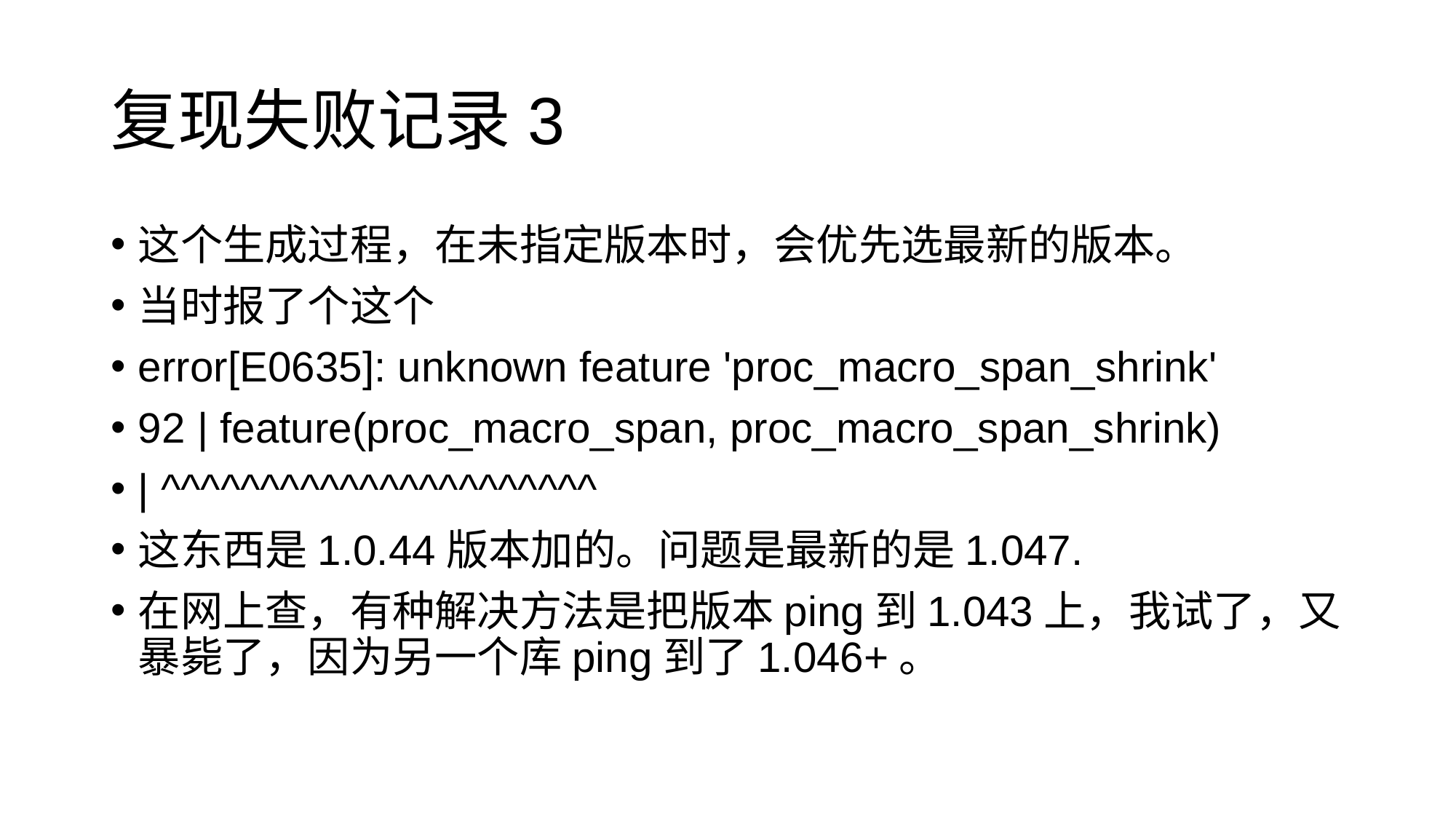

# 复现失败记录3
这个生成过程，在未指定版本时，会优先选最新的版本。
当时报了个这个
error[E0635]: unknown feature 'proc_macro_span_shrink'
92 | feature(proc_macro_span, proc_macro_span_shrink)
| ^^^^^^^^^^^^^^^^^^^^^^
这东西是1.0.44版本加的。问题是最新的是1.047.
在网上查，有种解决方法是把版本ping到1.043上，我试了，又暴毙了，因为另一个库ping到了1.046+。